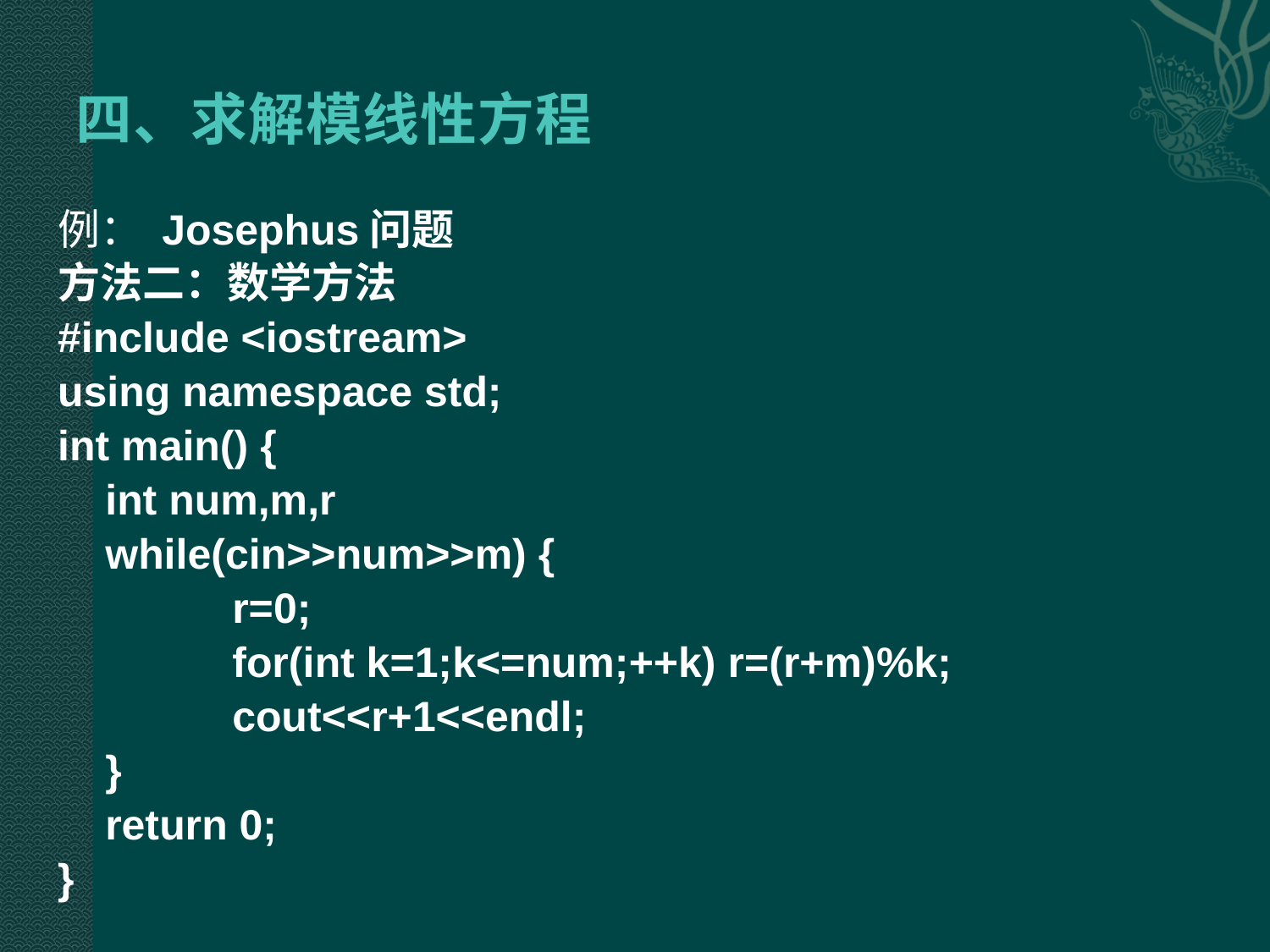

# 四、求解模线性方程
例： Josephus问题
方法二：数学方法
#include <iostream>
using namespace std;
int main() {
	int num,m,r
	while(cin>>num>>m) {
		r=0;
		for(int k=1;k<=num;++k) r=(r+m)%k;
		cout<<r+1<<endl;
	}
	return 0;
}